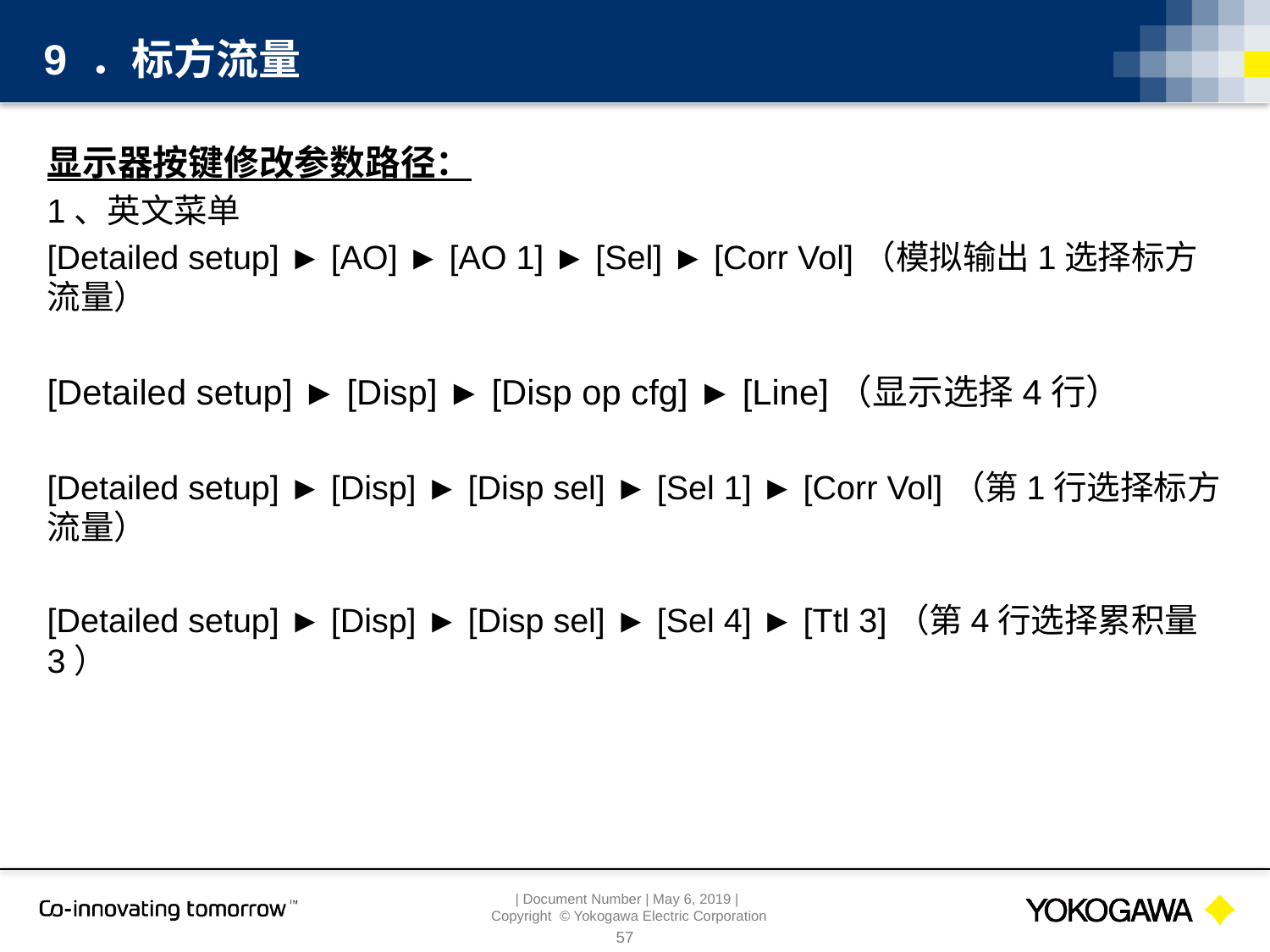

9 ．标方流量

显示器按键修改参数路径：
1、英文菜单
[Detailed setup] ► [AO] ► [AO 1] ► [Sel] ► [Corr Vol]（模拟输出1选择标方流量）

[Detailed setup] ► [Disp] ► [Disp op cfg] ► [Line]（显示选择4行）

[Detailed setup] ► [Disp] ► [Disp sel] ► [Sel 1] ► [Corr Vol]（第1行选择标方流量）

[Detailed setup] ► [Disp] ► [Disp sel] ► [Sel 4] ► [Ttl 3]（第4行选择累积量3）